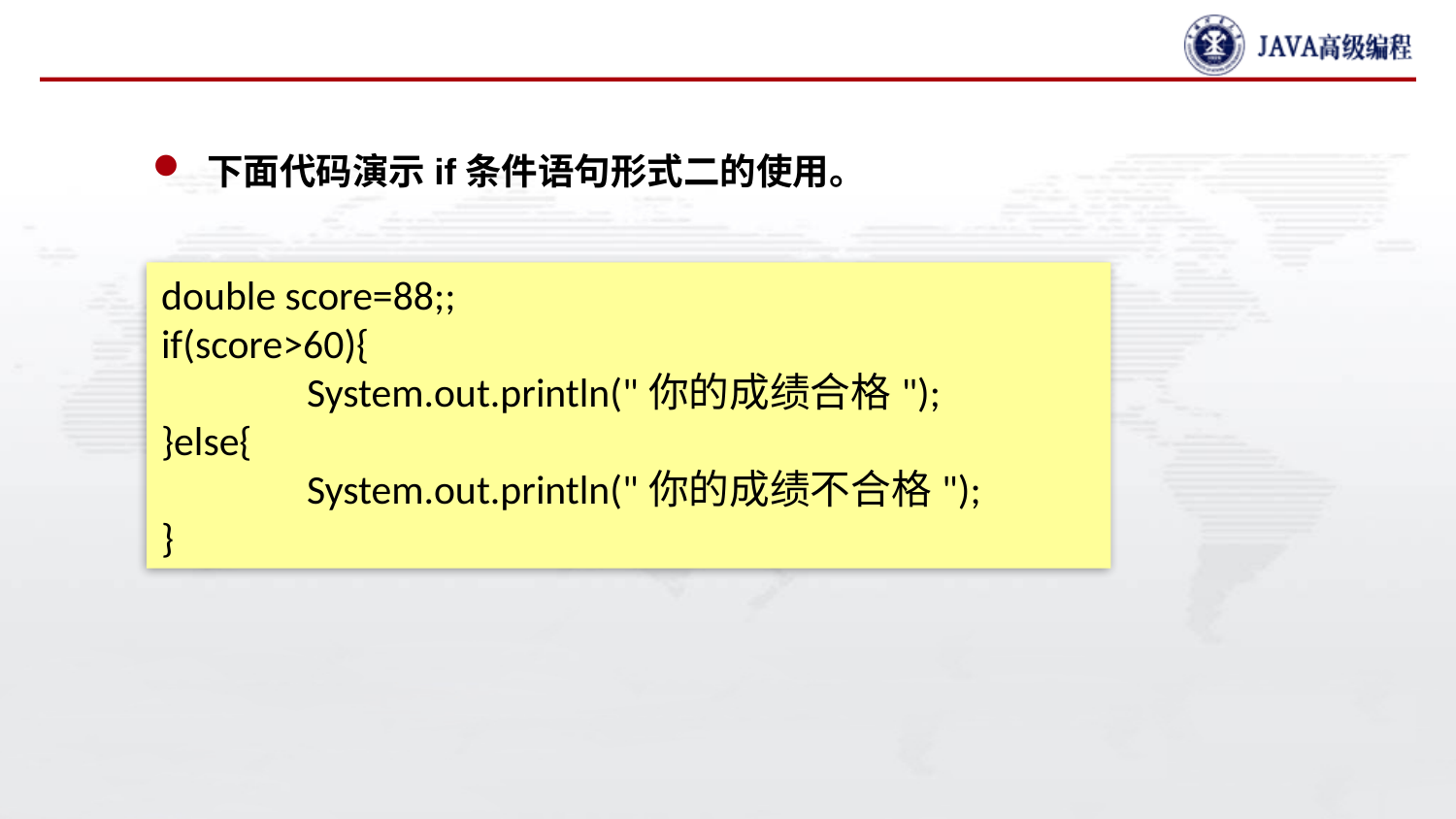

#
下面代码演示if条件语句形式二的使用。
double score=88;;if(score>60){	System.out.println("你的成绩合格");}else{	System.out.println("你的成绩不合格");}